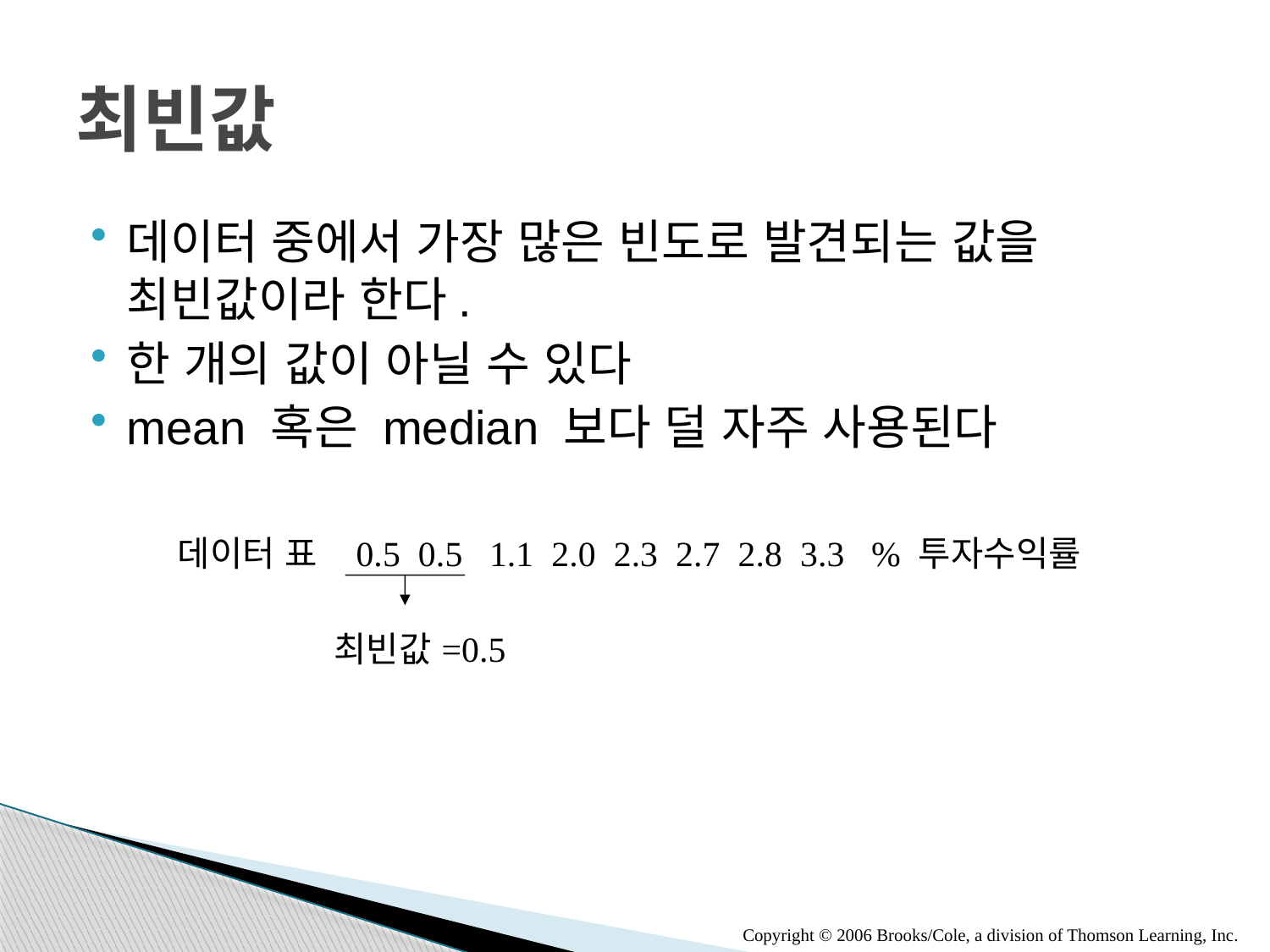

# 최빈값
데이터 중에서 가장 많은 빈도로 발견되는 값을 최빈값이라 한다.
한 개의 값이 아닐 수 있다
mean 혹은 median 보다 덜 자주 사용된다
데이터 표   0.5  0.5   1.1  2.0  2.3  2.7  2.8  3.3   % 투자수익률

| 최빈값=0.5 |
| --- |